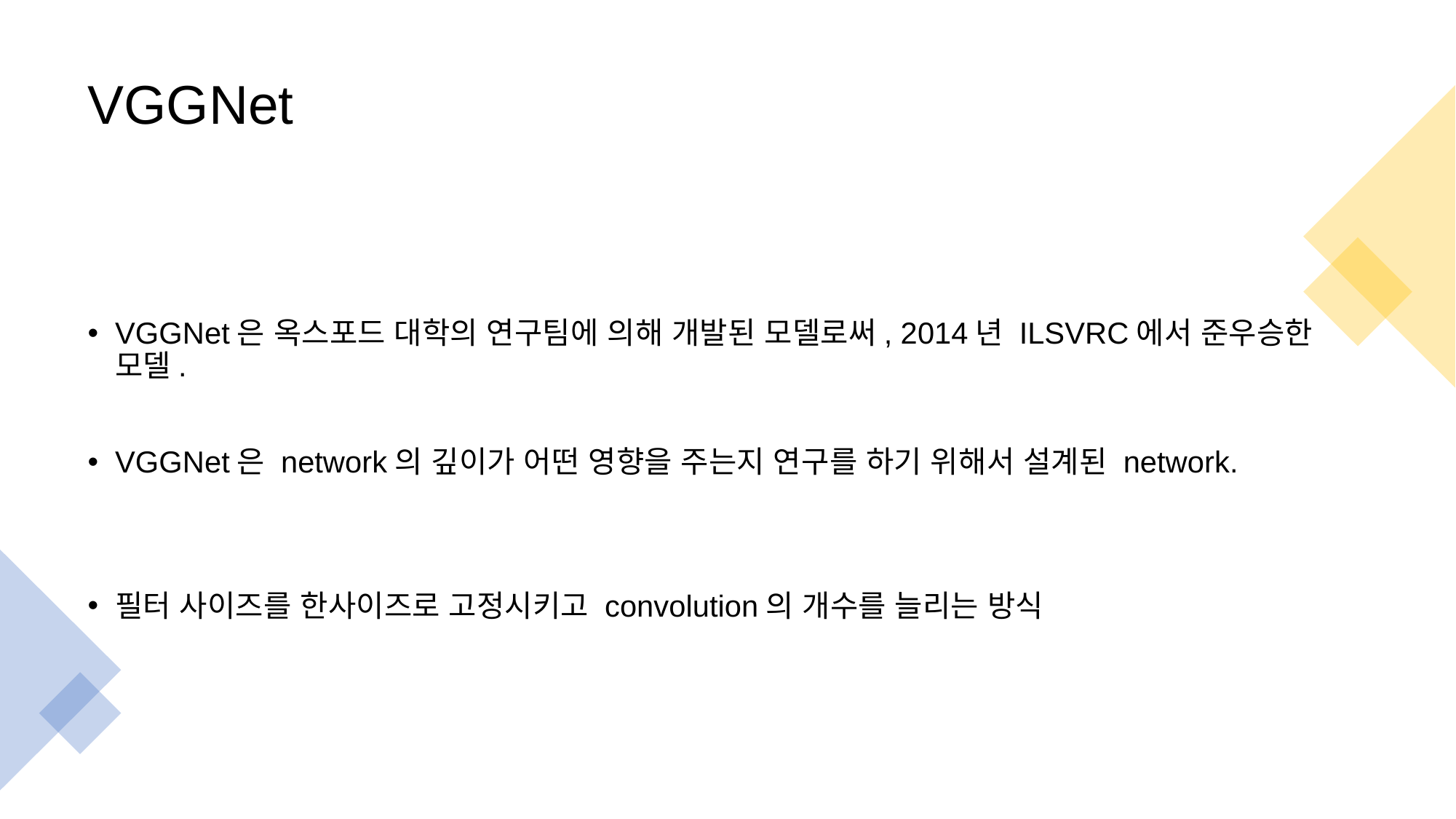

# VGGNet

VGGNet은 옥스포드 대학의 연구팀에 의해 개발된 모델로써, 2014년 ILSVRC에서 준우승한 모델.

VGGNet은 network의 깊이가 어떤 영향을 주는지 연구를 하기 위해서 설계된 network.

필터 사이즈를 한사이즈로 고정시키고 convolution의 개수를 늘리는 방식